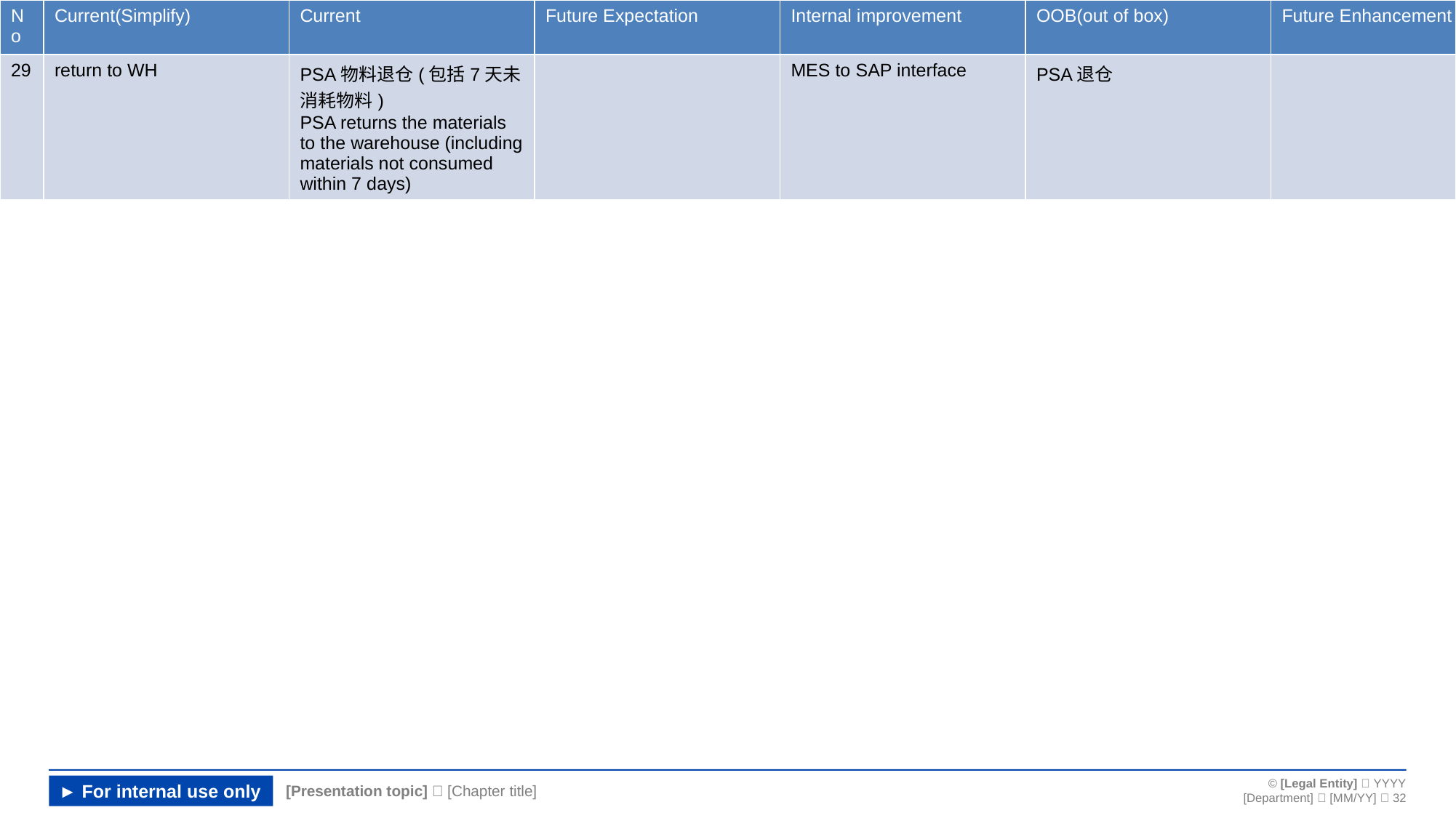

| No | Current(Simplify) | Current | Future Expectation | Internal improvement | OOB(out of box) | Future Enhancement |  |
| --- | --- | --- | --- | --- | --- | --- | --- |
| 29 | return to WH | PSA物料退仓(包括7天未消耗物料) PSA returns the materials to the warehouse (including materials not consumed within 7 days) |  | MES to SAP interface | PSA退仓 |  |  |
#